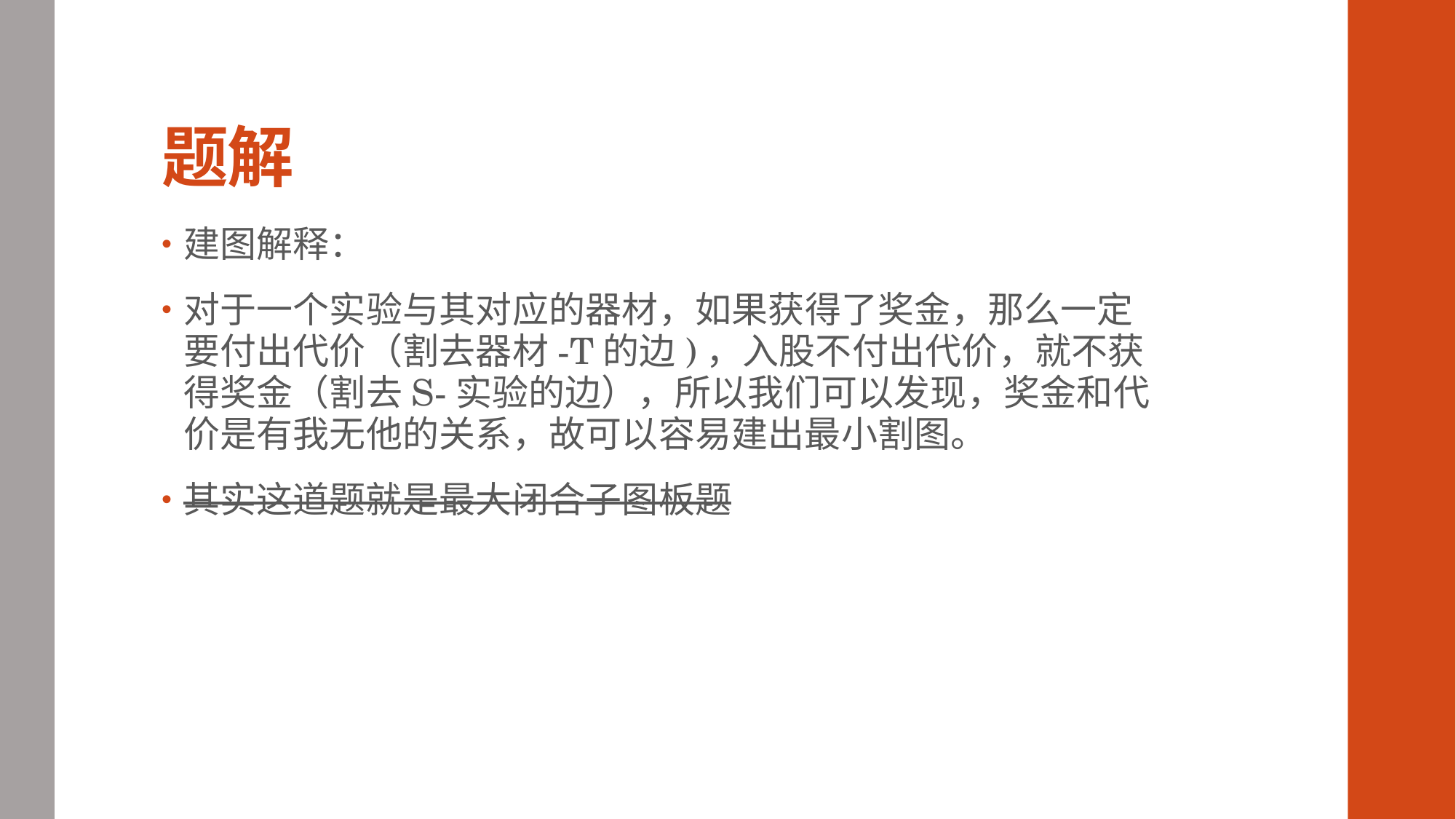

# 题解
建图解释：
对于一个实验与其对应的器材，如果获得了奖金，那么一定要付出代价（割去器材-T的边)，入股不付出代价，就不获得奖金（割去S-实验的边），所以我们可以发现，奖金和代价是有我无他的关系，故可以容易建出最小割图。
其实这道题就是最大闭合子图板题